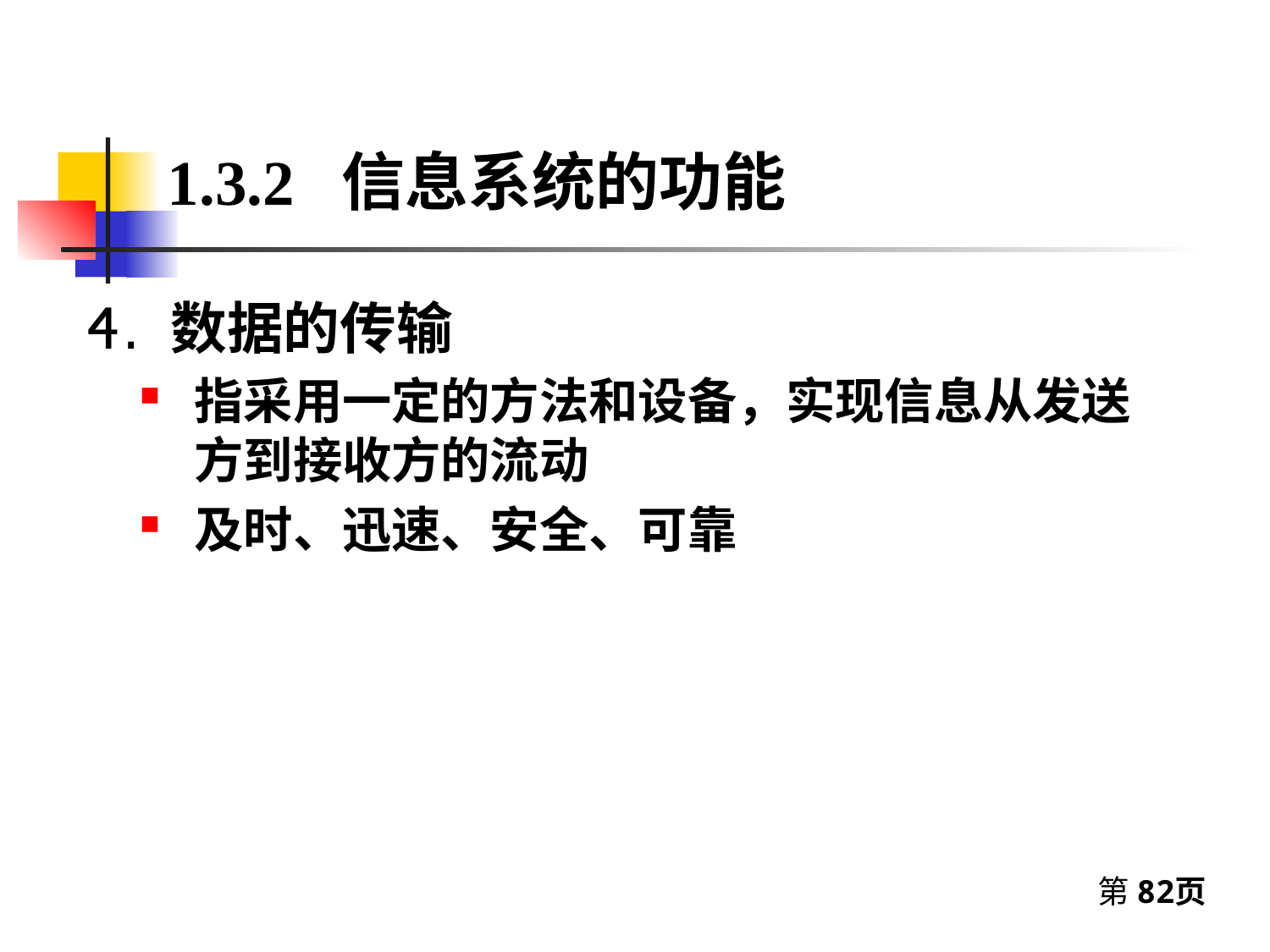

1.3.2  信息系统的功能
4. 数据的传输
指采用一定的方法和设备，实现信息从发送方到接收方的流动
及时、迅速、安全、可靠